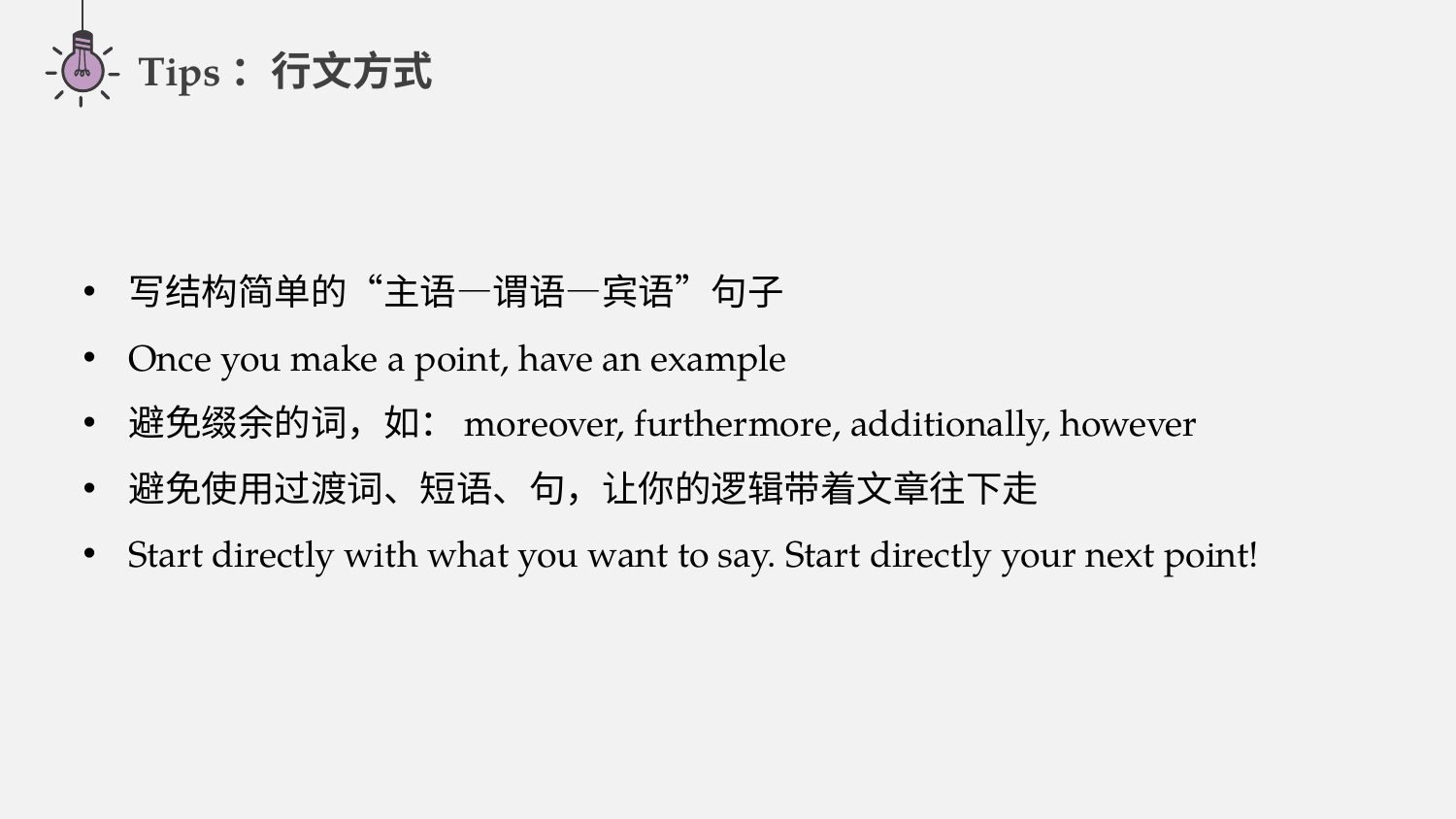

Tips：行文方式
写结构简单的“主语—谓语—宾语”句子
Once you make a point, have an example
避免缀余的词，如：moreover, furthermore, additionally, however
避免使用过渡词、短语、句，让你的逻辑带着文章往下走
Start directly with what you want to say. Start directly your next point!